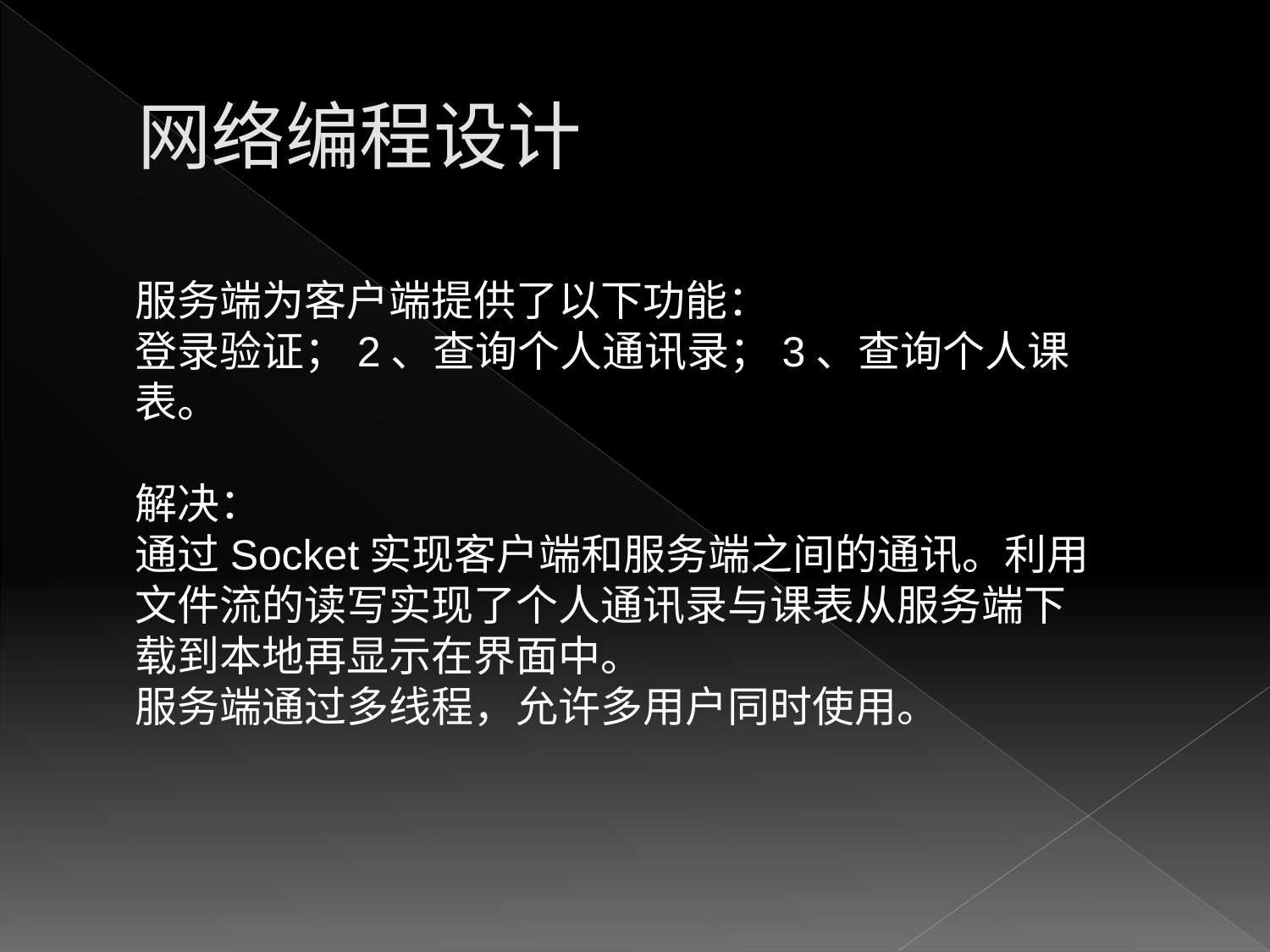

# 网络编程设计
服务端为客户端提供了以下功能：
登录验证；2、查询个人通讯录；3、查询个人课表。

解决：
通过Socket实现客户端和服务端之间的通讯。利用文件流的读写实现了个人通讯录与课表从服务端下载到本地再显示在界面中。
服务端通过多线程，允许多用户同时使用。